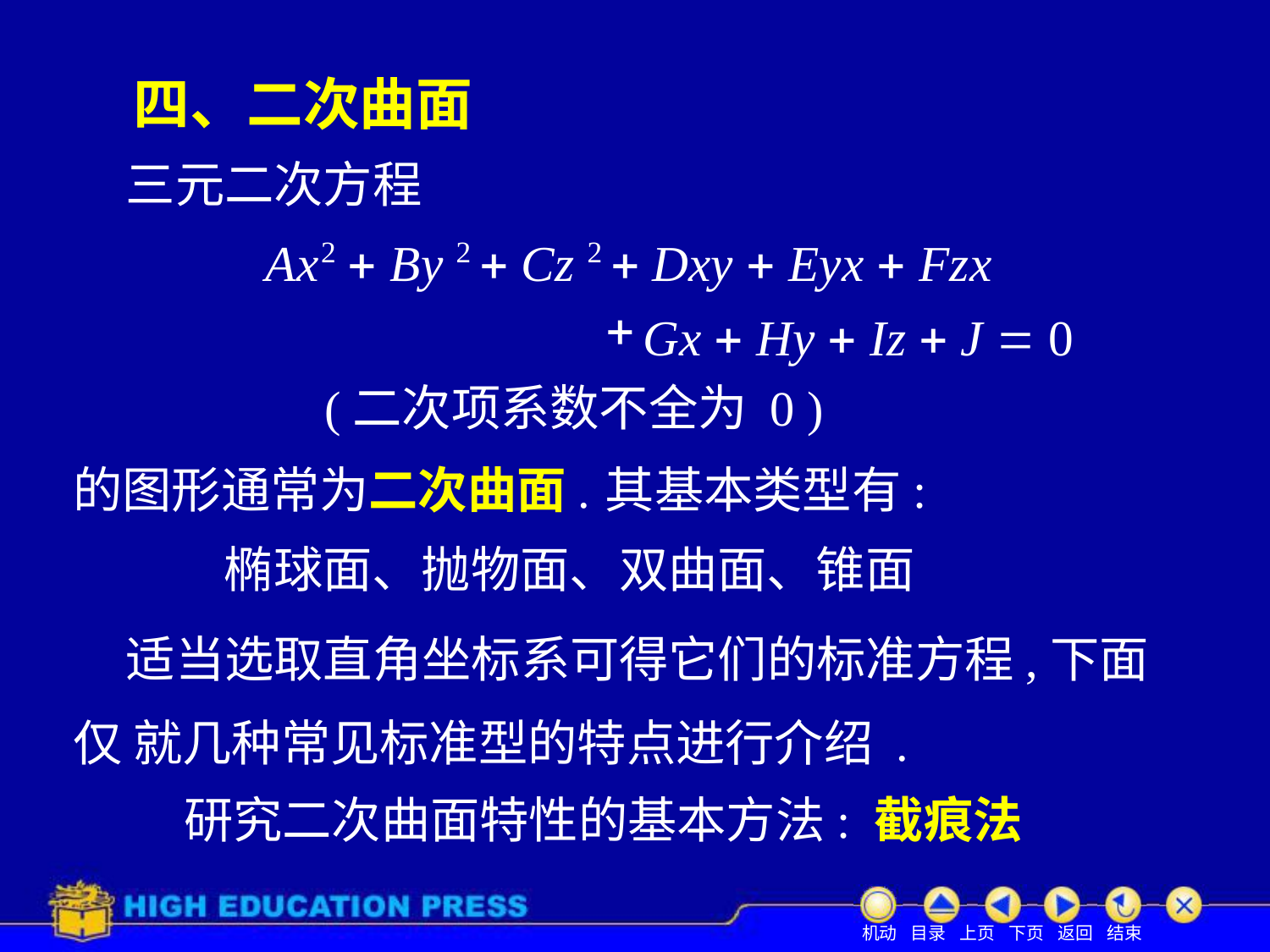

# 四、二次曲面
三元二次方程
Ax2 + By 2 + Cz 2 + Dxy + Eyx + Fzx
Gx + Hy + Iz + J = 0
(二次项系数不全为 0 )
的图形通常为二次曲面.	其基本类型有: 椭球面、抛物面、双曲面、锥面
适当选取直角坐标系可得它们的标准方程,下面仅 就几种常见标准型的特点进行介绍 .
研究二次曲面特性的基本方法: 截痕法

机动 目录 上页 下页 返回 结束